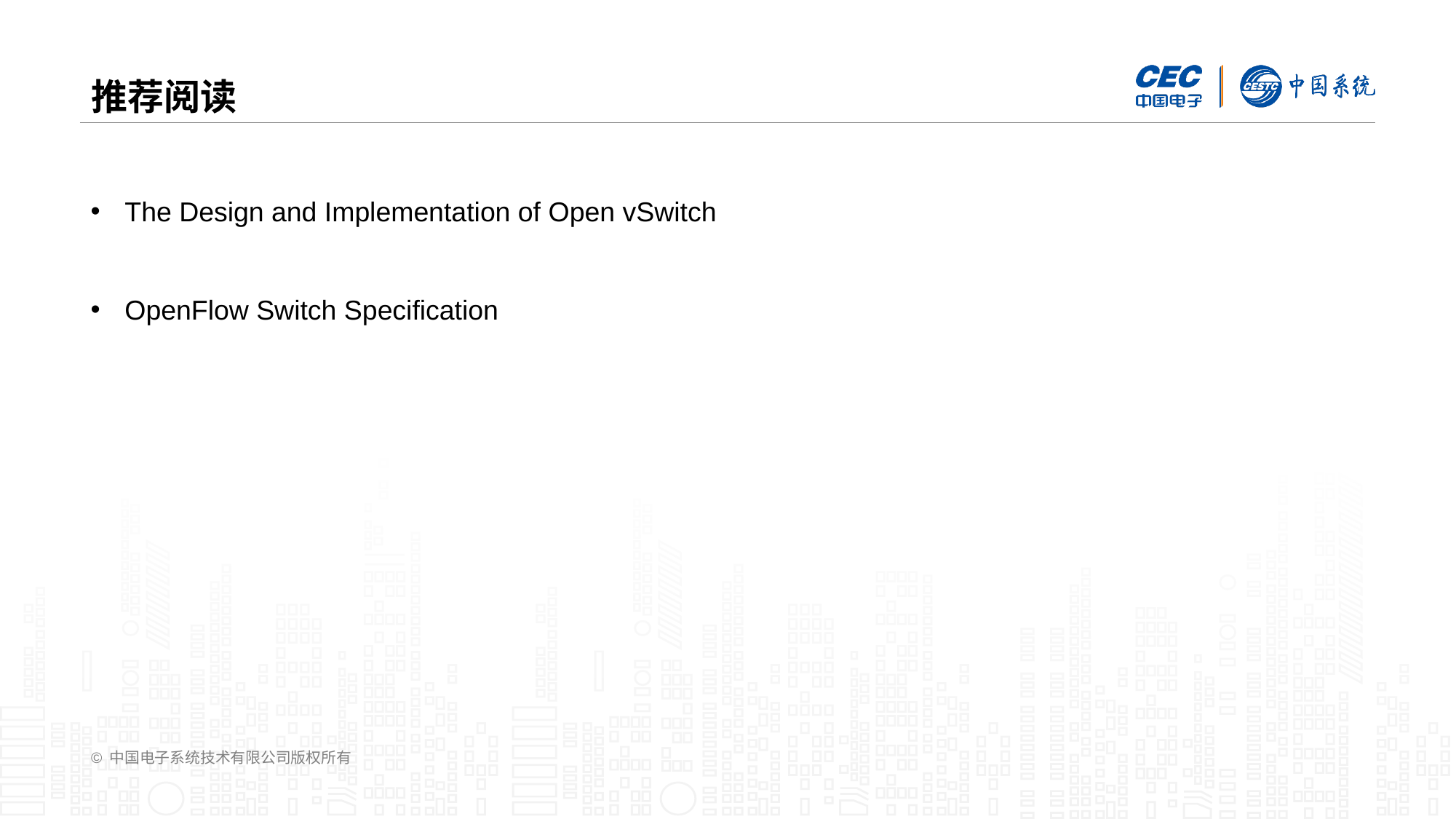

# 推荐阅读
The Design and Implementation of Open vSwitch

OpenFlow Switch Specification
© 中国电子系统技术有限公司版权所有
23